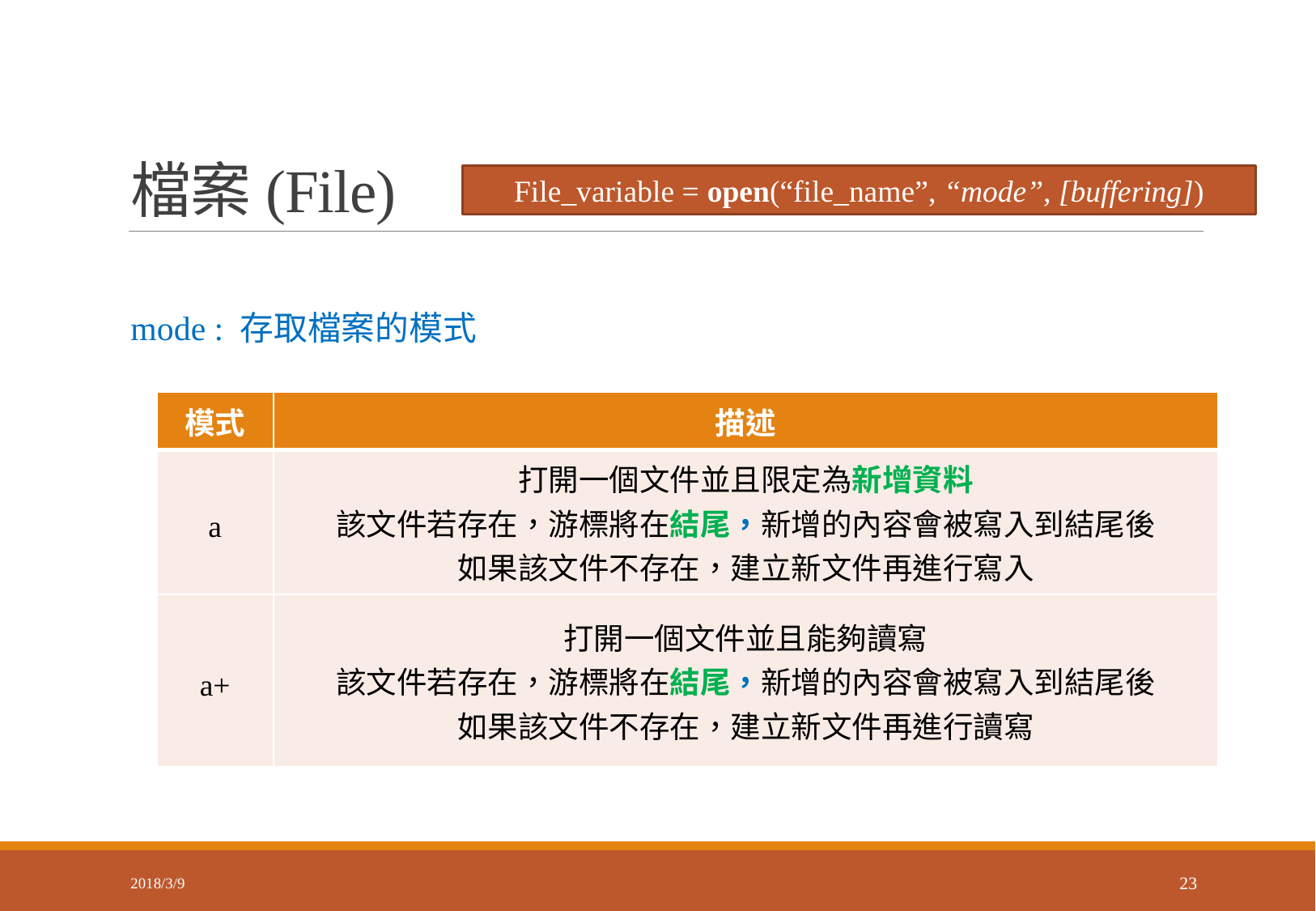

# 檔案(File)
File_variable = open(“file_name”, “mode”, [buffering])

mode : 存取檔案的模式

| 模式 | 描述 |
| --- | --- |
| a | 打開一個文件並且限定為新增資料 該文件若存在，游標將在結尾，新增的內容會被寫入到結尾後 如果該文件不存在，建立新文件再進行寫入 |
| a+ | 打開一個文件並且能夠讀寫 該文件若存在，游標將在結尾，新增的內容會被寫入到結尾後 如果該文件不存在，建立新文件再進行讀寫 |
2018/3/9
23